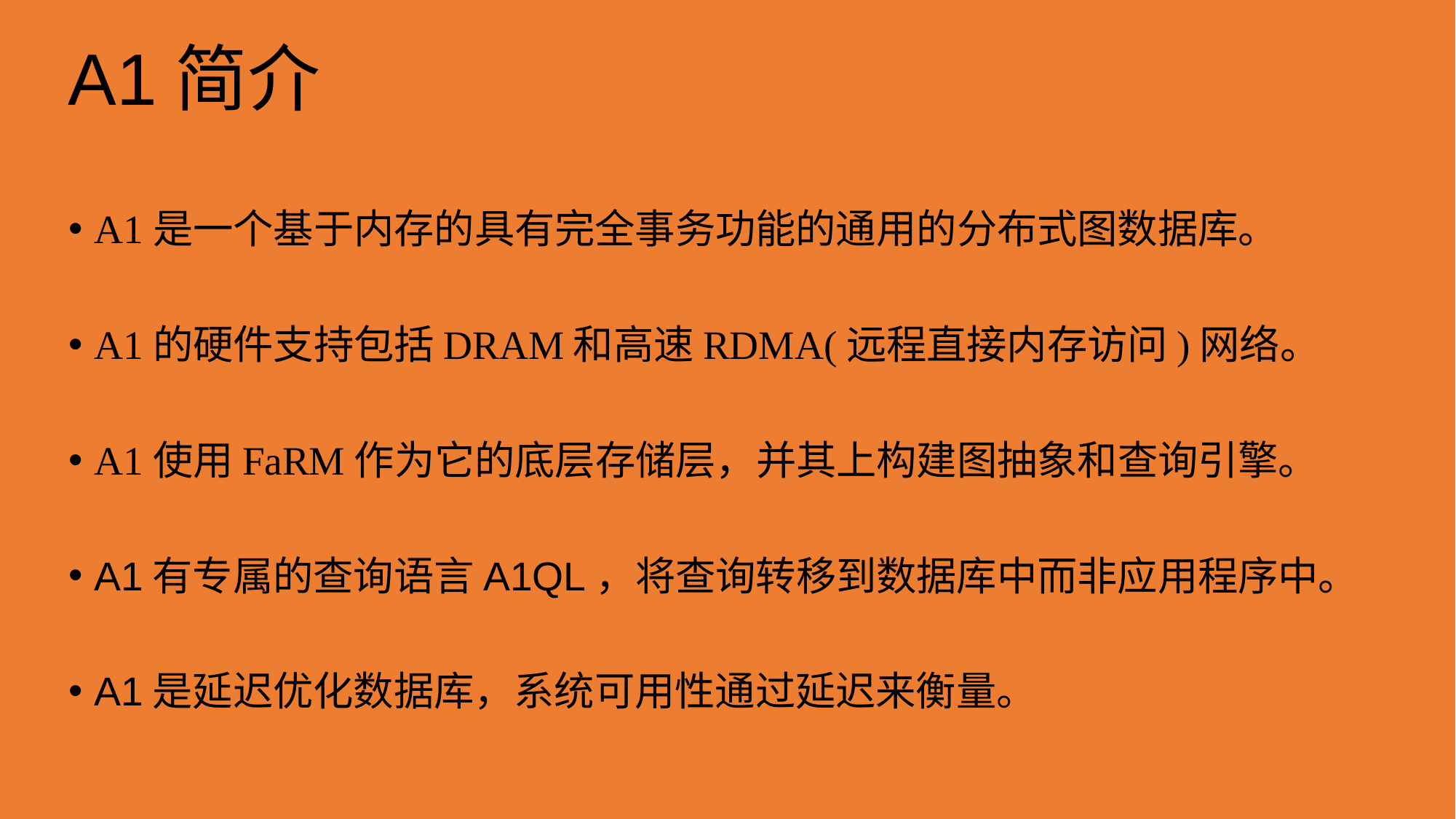

A1简介
A1是一个基于内存的具有完全事务功能的通用的分布式图数据库。

A1的硬件支持包括DRAM和高速RDMA(远程直接内存访问)网络。

A1使用FaRM作为它的底层存储层，并其上构建图抽象和查询引擎。

A1有专属的查询语言A1QL，将查询转移到数据库中而非应用程序中。

A1是延迟优化数据库，系统可用性通过延迟来衡量。